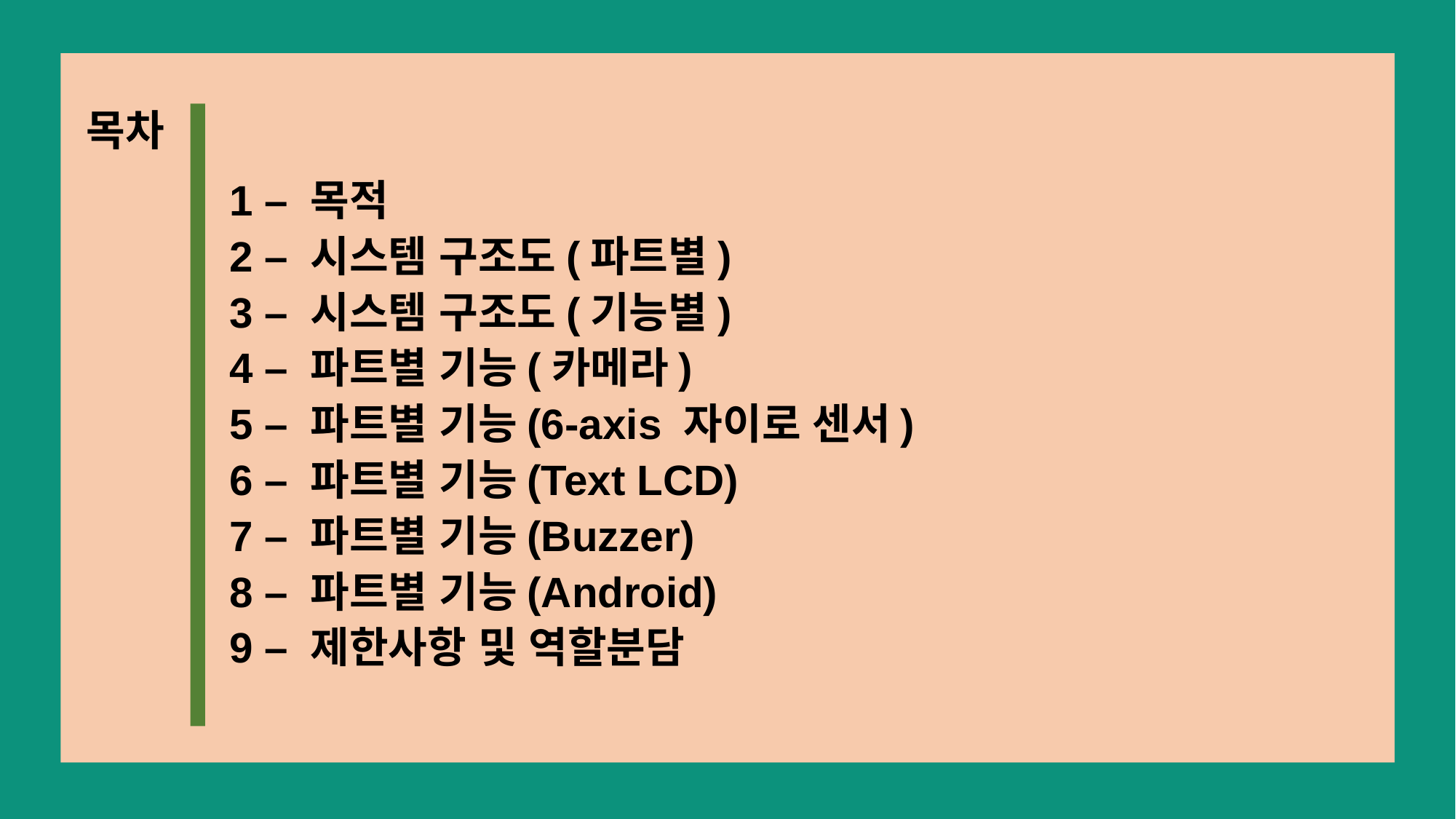

목차

1 – 목적
2 – 시스템 구조도(파트별)
3 – 시스템 구조도(기능별)
4 – 파트별 기능(카메라)
5 – 파트별 기능(6-axis 자이로 센서)
6 – 파트별 기능(Text LCD)
7 – 파트별 기능(Buzzer)
8 – 파트별 기능(Android)
9 – 제한사항 및 역할분담